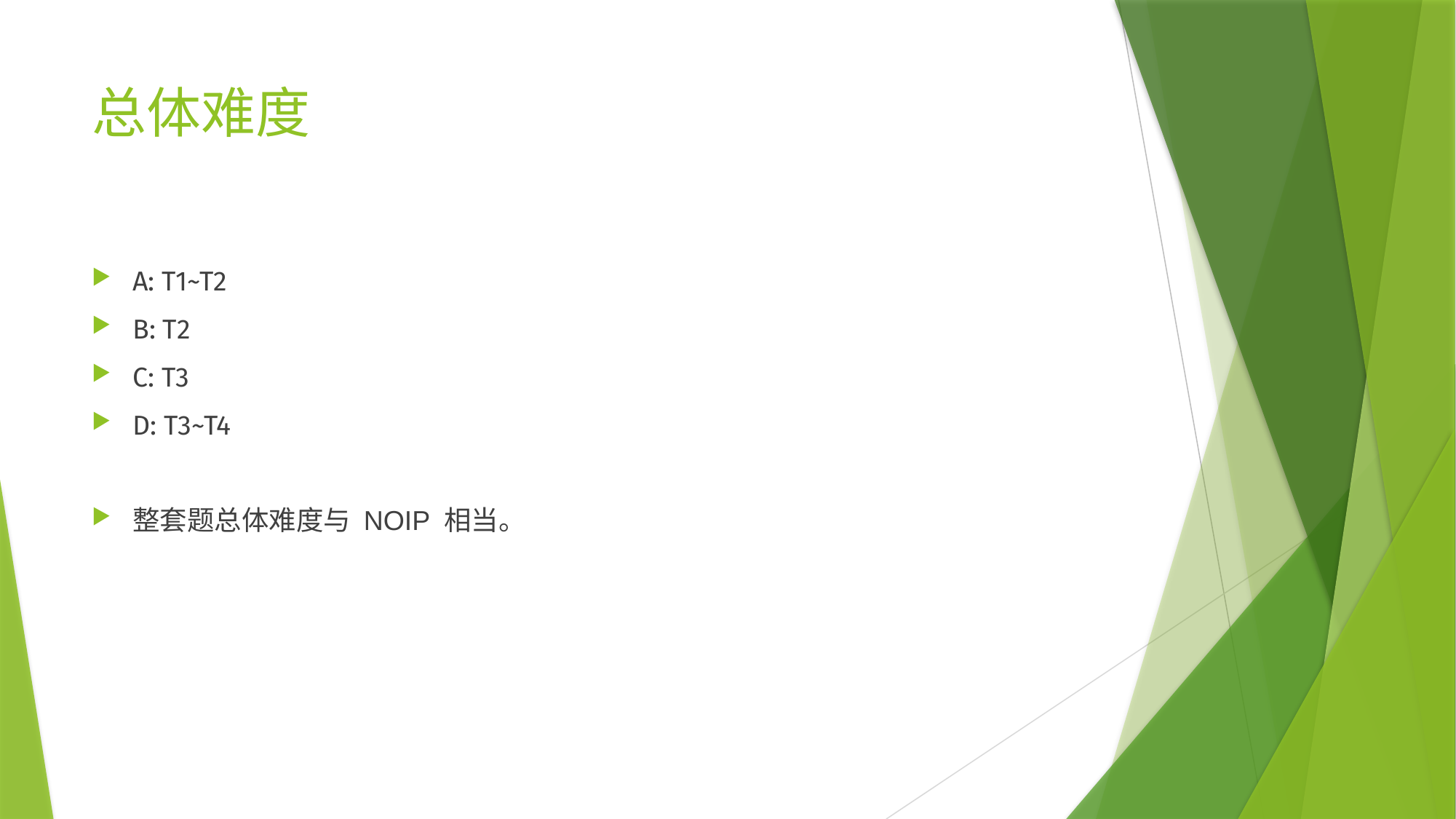

# 总体难度
A: T1~T2
B: T2
C: T3
D: T3~T4

整套题总体难度与 NOIP 相当。